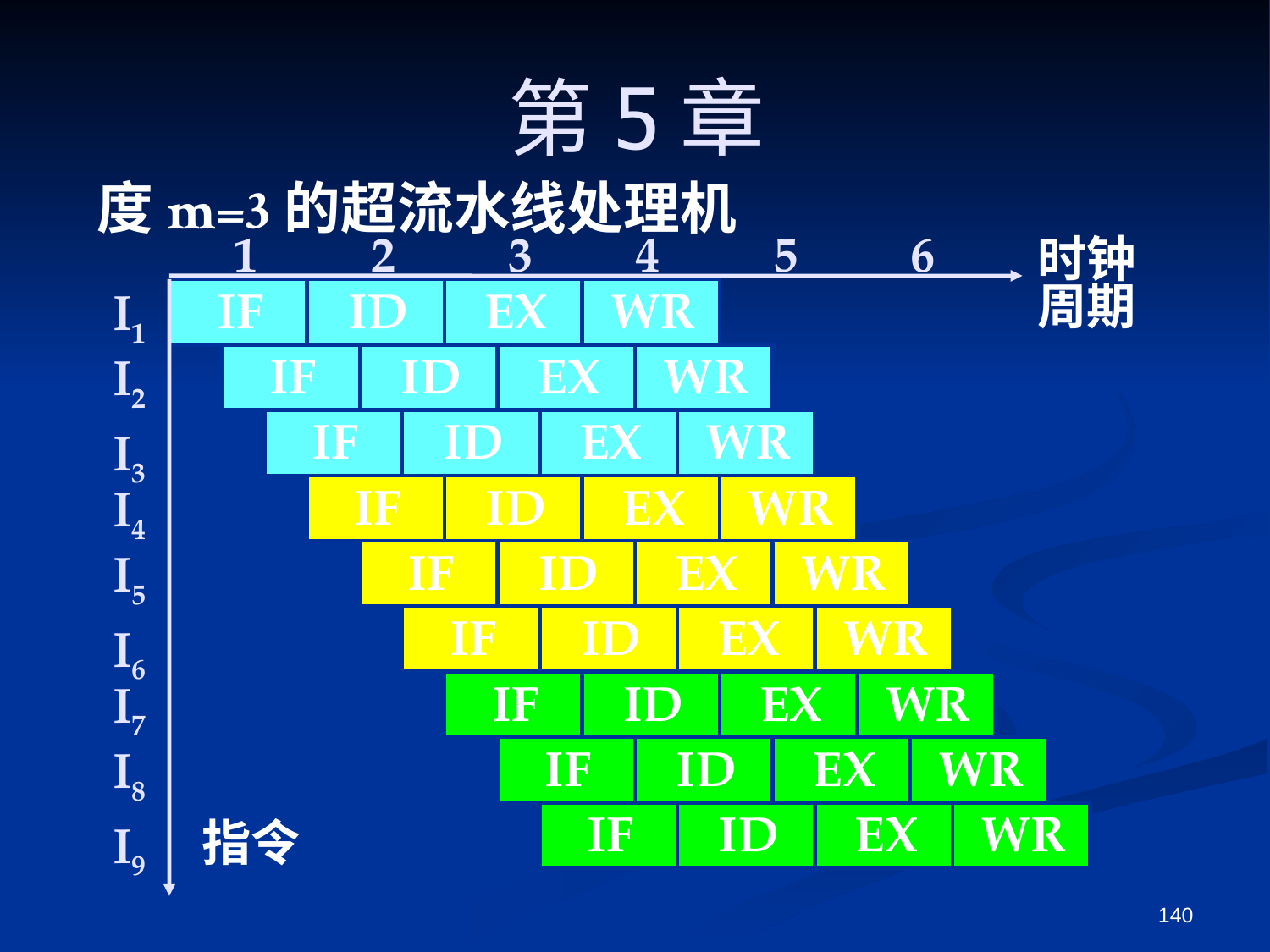

第5章
度m=3的超流水线处理机
1
2
3
4
5
6
时钟
周期

I1
IF

ID
EX
WR
I2
IF
ID
EX
WR
IF
ID
EX
WR
I3
I4
IF
ID
EX
WR
I5
IF
ID
EX
WR
IF
ID
EX
WR
I6
I7
IF
ID
EX
WR
I8
IF
ID
EX
WR
IF
ID
EX
WR
I9
指令

140